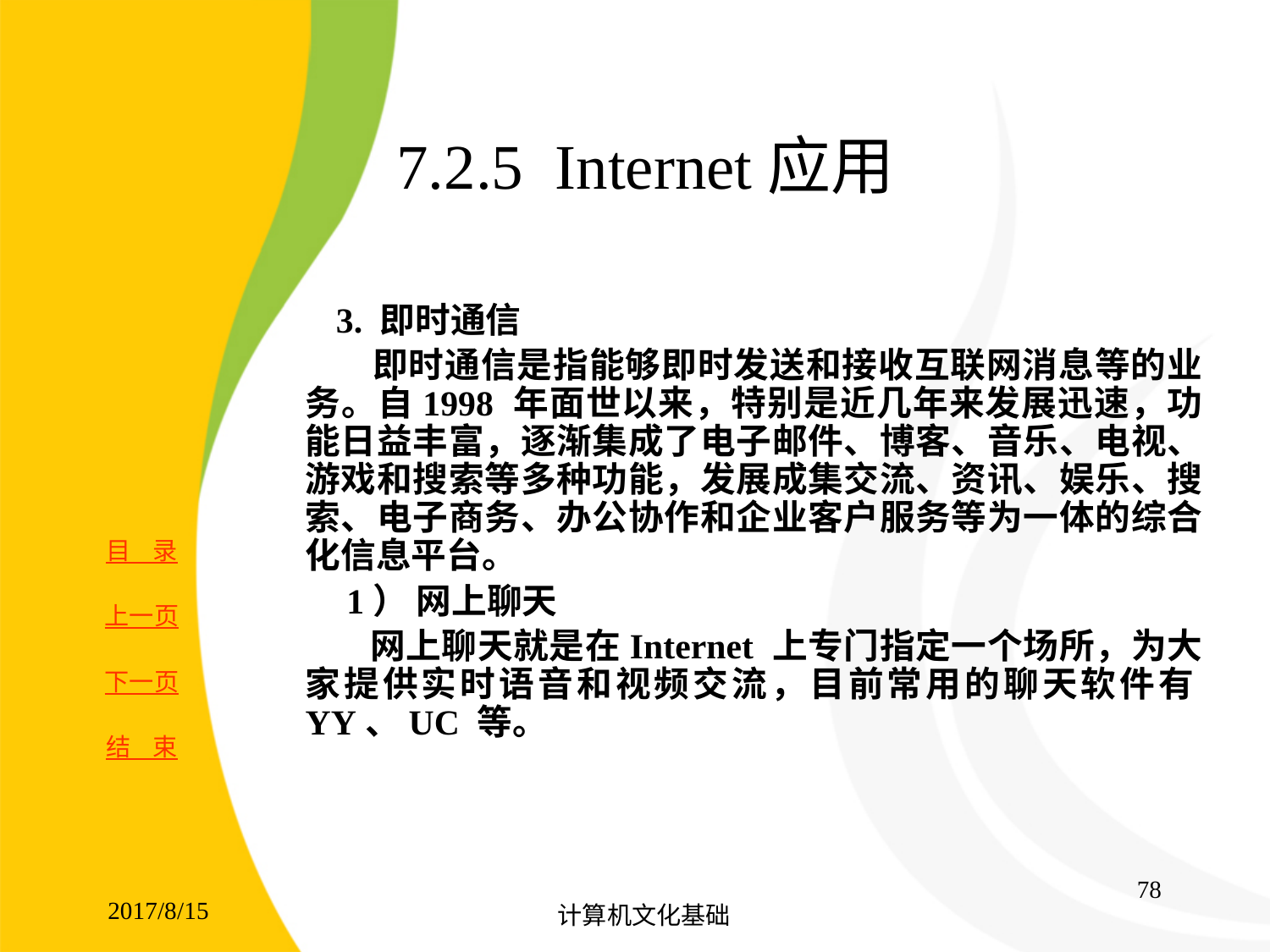

# 7.2.5  Internet应用
	     3. 即时通信
            即时通信是指能够即时发送和接收互联网消息等的业务。自1998 年面世以来，特别是近几年来发展迅速，功能日益丰富，逐渐集成了电子邮件、博客、音乐、电视、游戏和搜索等多种功能，发展成集交流、资讯、娱乐、搜索、电子商务、办公协作和企业客户服务等为一体的综合化信息平台。
          1） 网上聊天
            网上聊天就是在Internet 上专门指定一个场所，为大家提供实时语音和视频交流，目前常用的聊天软件有YY、UC 等。
78
2017/8/15